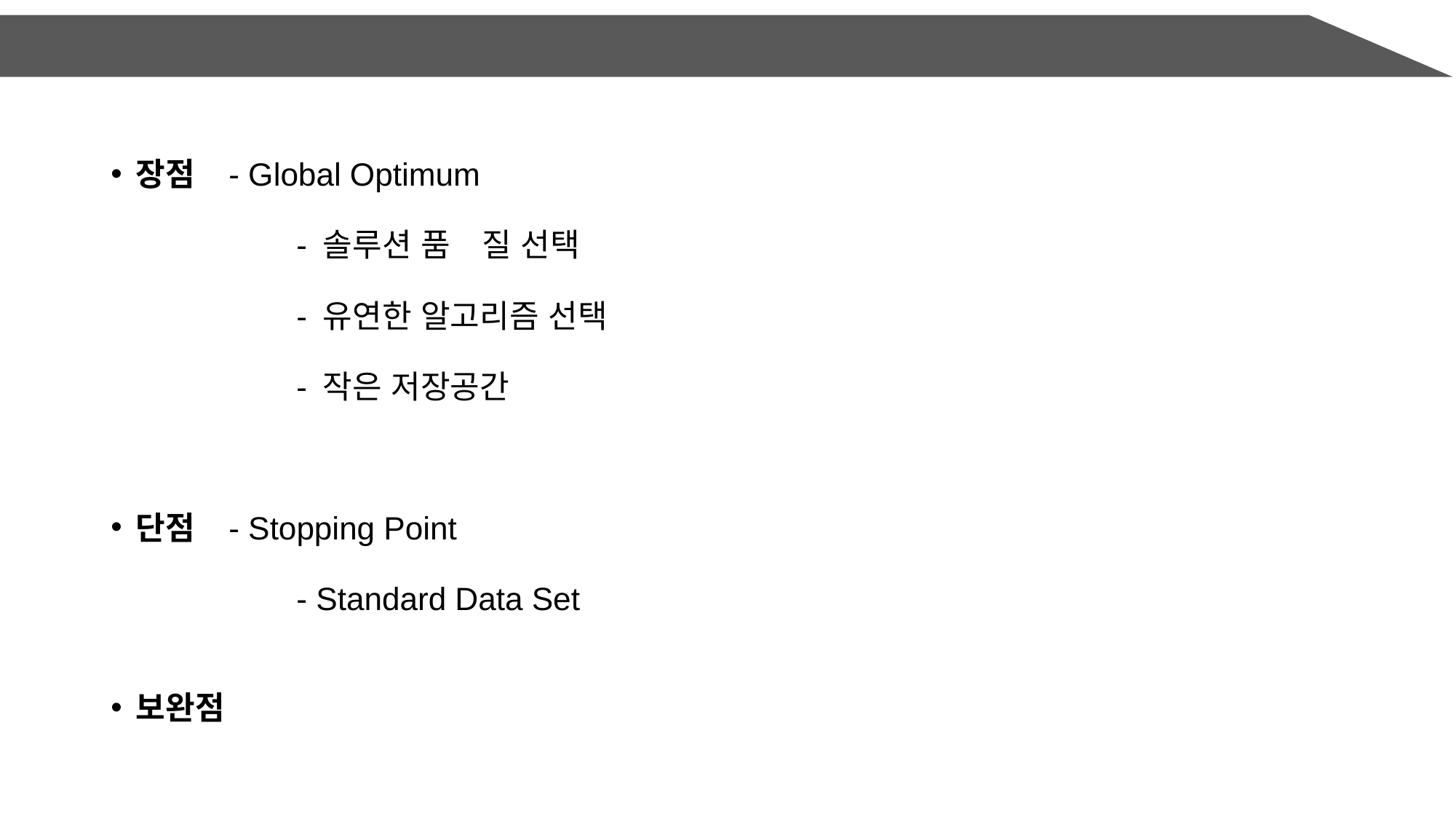

Conclusion
장점		- Global Optimum
		- 솔루션 품	질 선택
		- 유연한 알고리즘 선택
		- 작은 저장공간

단점		- Stopping Point
		- Standard Data Set

보완점